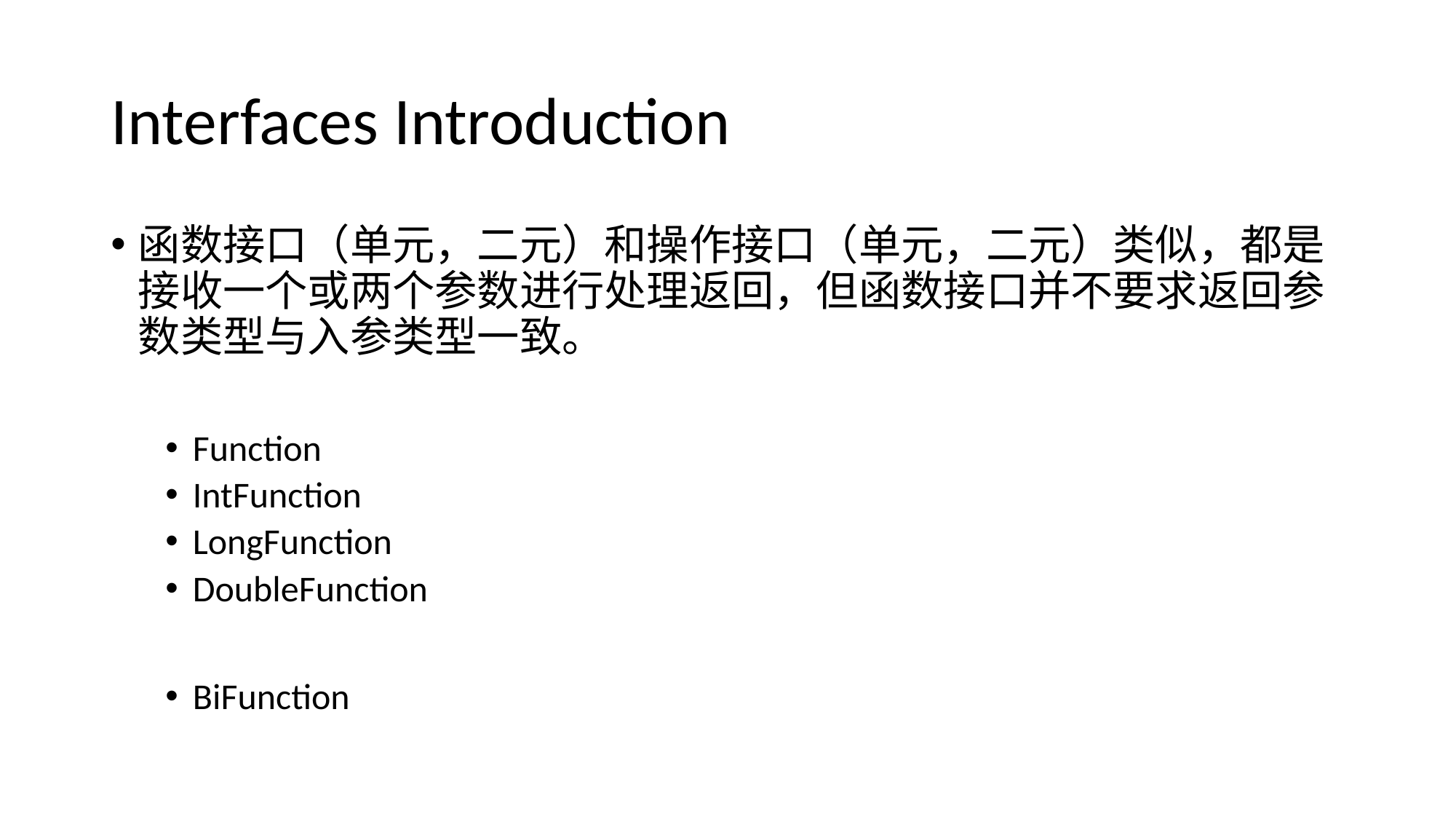

# Interfaces Introduction
函数接口（单元，二元）和操作接口（单元，二元）类似，都是接收一个或两个参数进行处理返回，但函数接口并不要求返回参数类型与入参类型一致。

Function
IntFunction
LongFunction
DoubleFunction

BiFunction